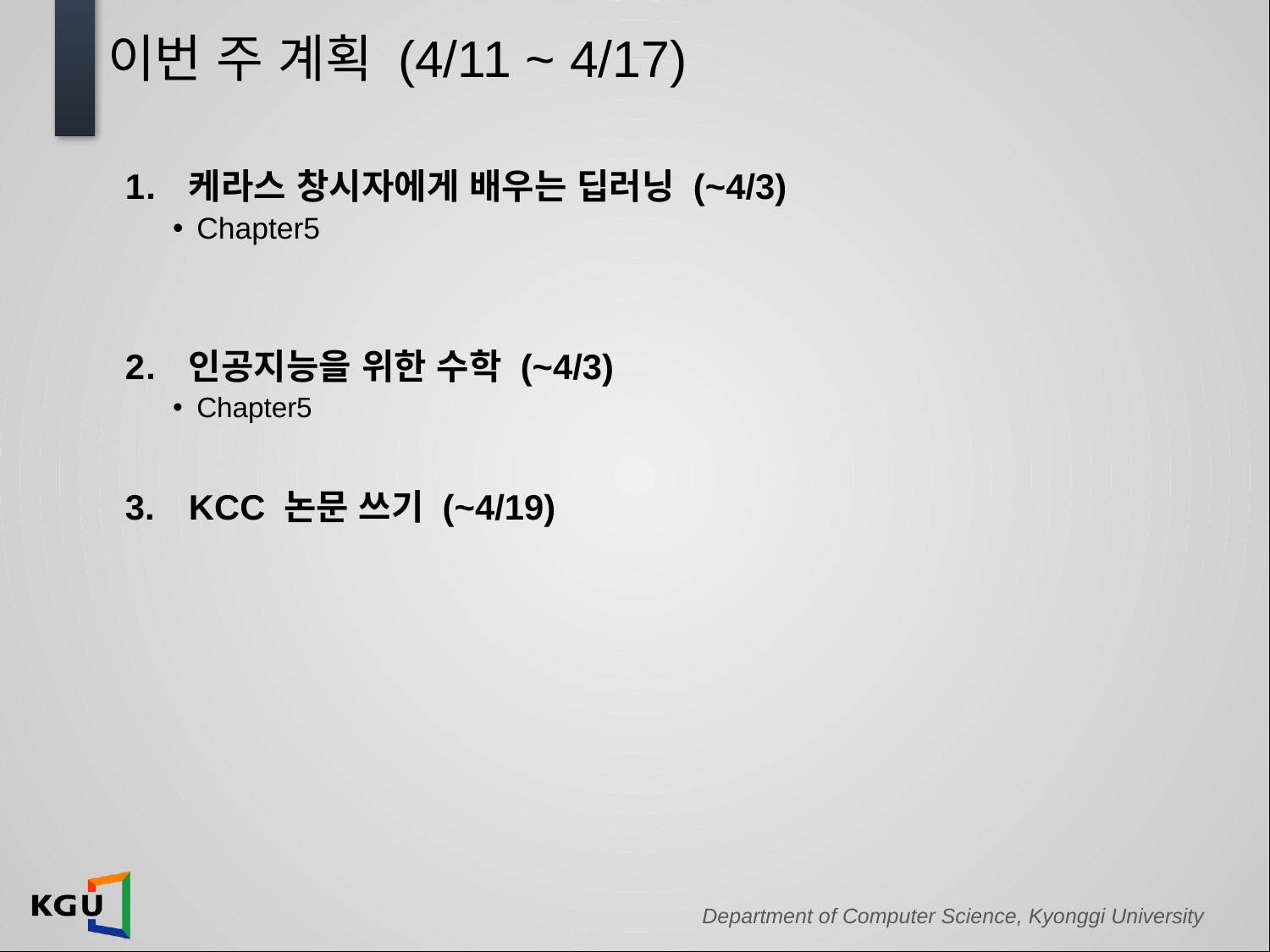

# 이번 주 계획 (4/11 ~ 4/17)
케라스 창시자에게 배우는 딥러닝 (~4/3)
Chapter5

인공지능을 위한 수학 (~4/3)
Chapter5

KCC 논문 쓰기 (~4/19)